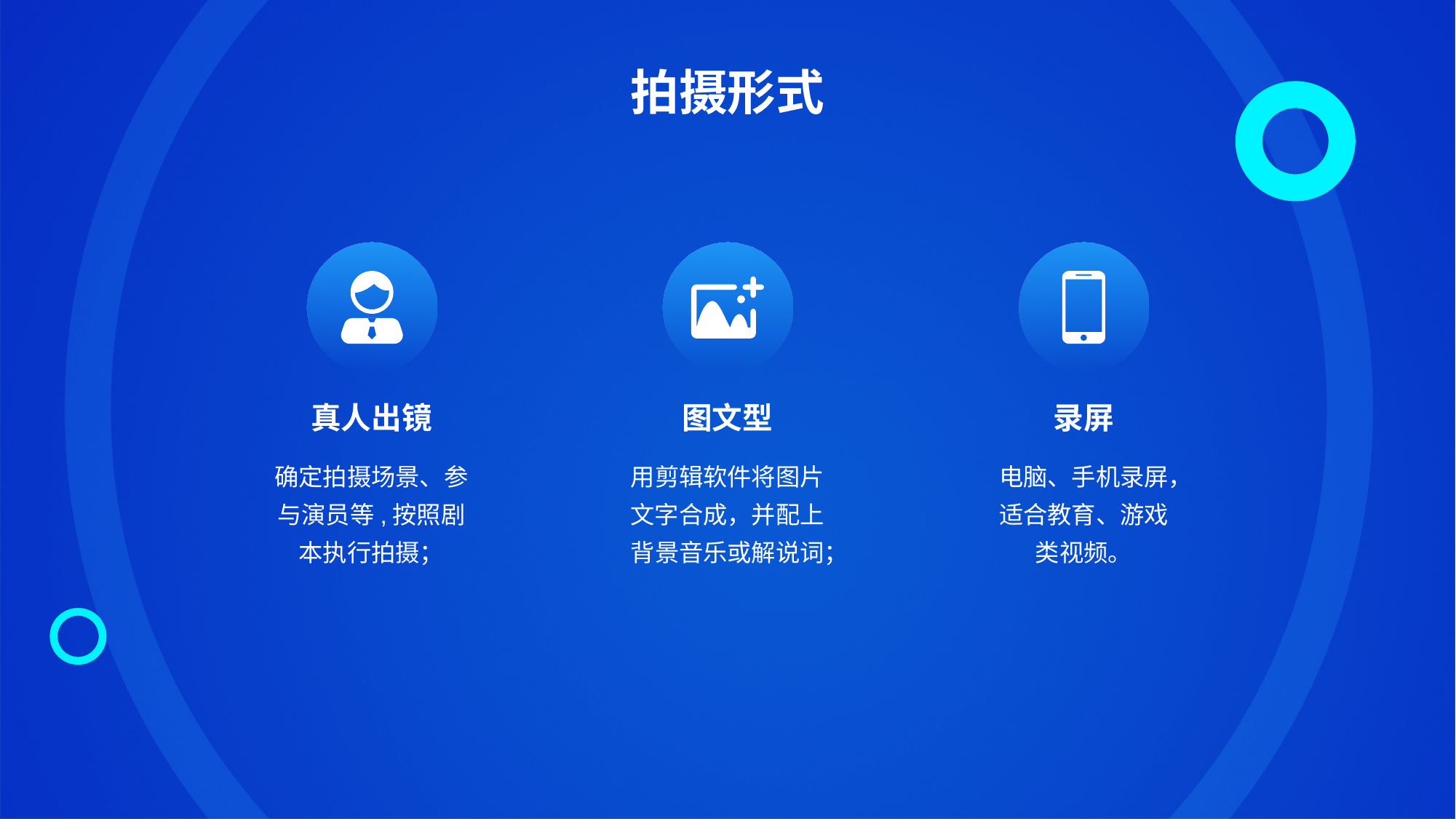

拍摄形式

真人出镜
图文型
录屏
确定拍摄场景、参与演员等,按照剧本执行拍摄；
用剪辑软件将图片文字合成，并配上背景音乐或解说词；
电脑、手机录屏，
适合教育、游戏类视频。